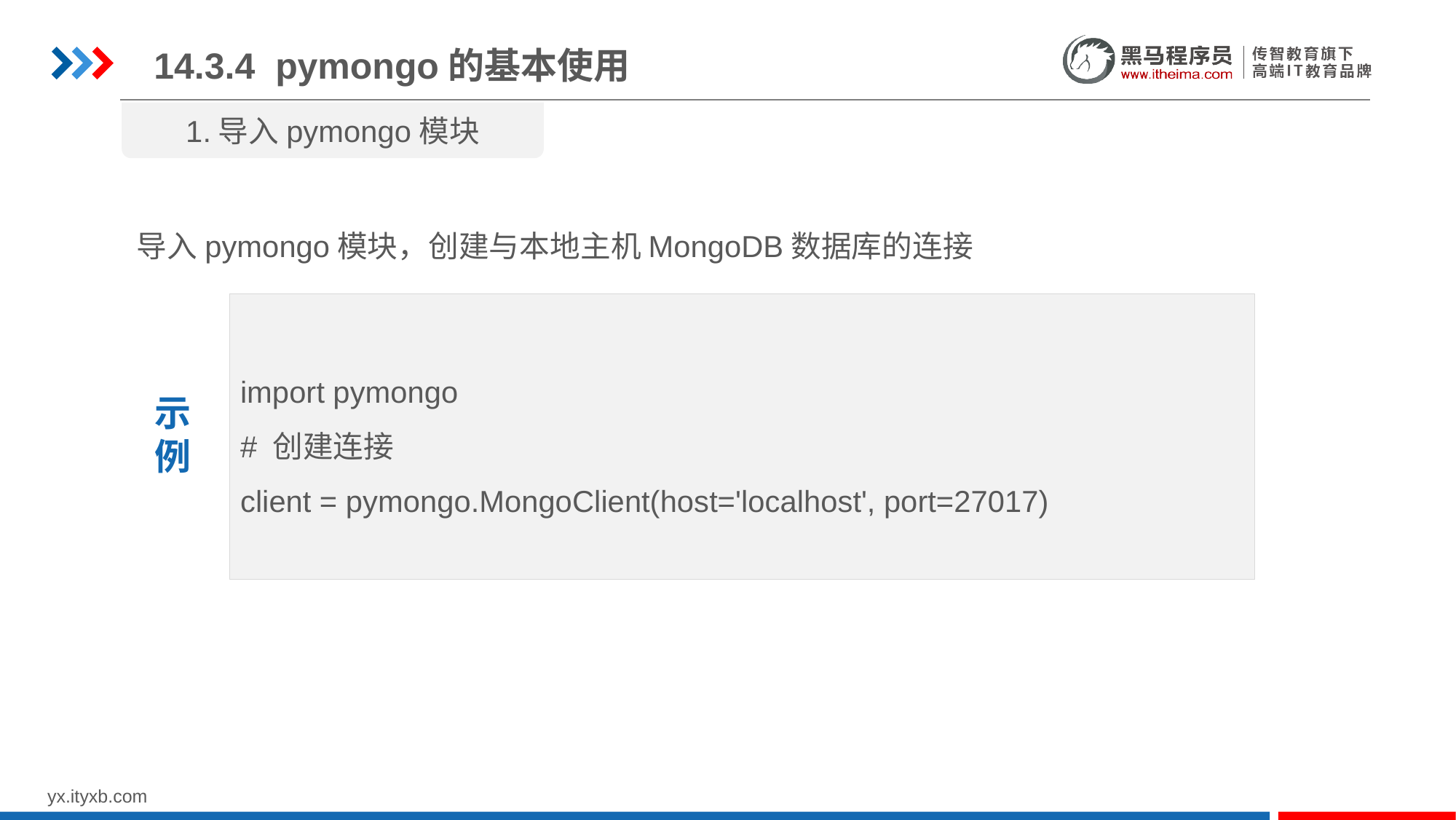

14.3.4  pymongo的基本使用

1.导入pymongo模块
导入pymongo模块，创建与本地主机MongoDB数据库的连接
import pymongo
# 创建连接
client = pymongo.MongoClient(host='localhost', port=27017)
示
例